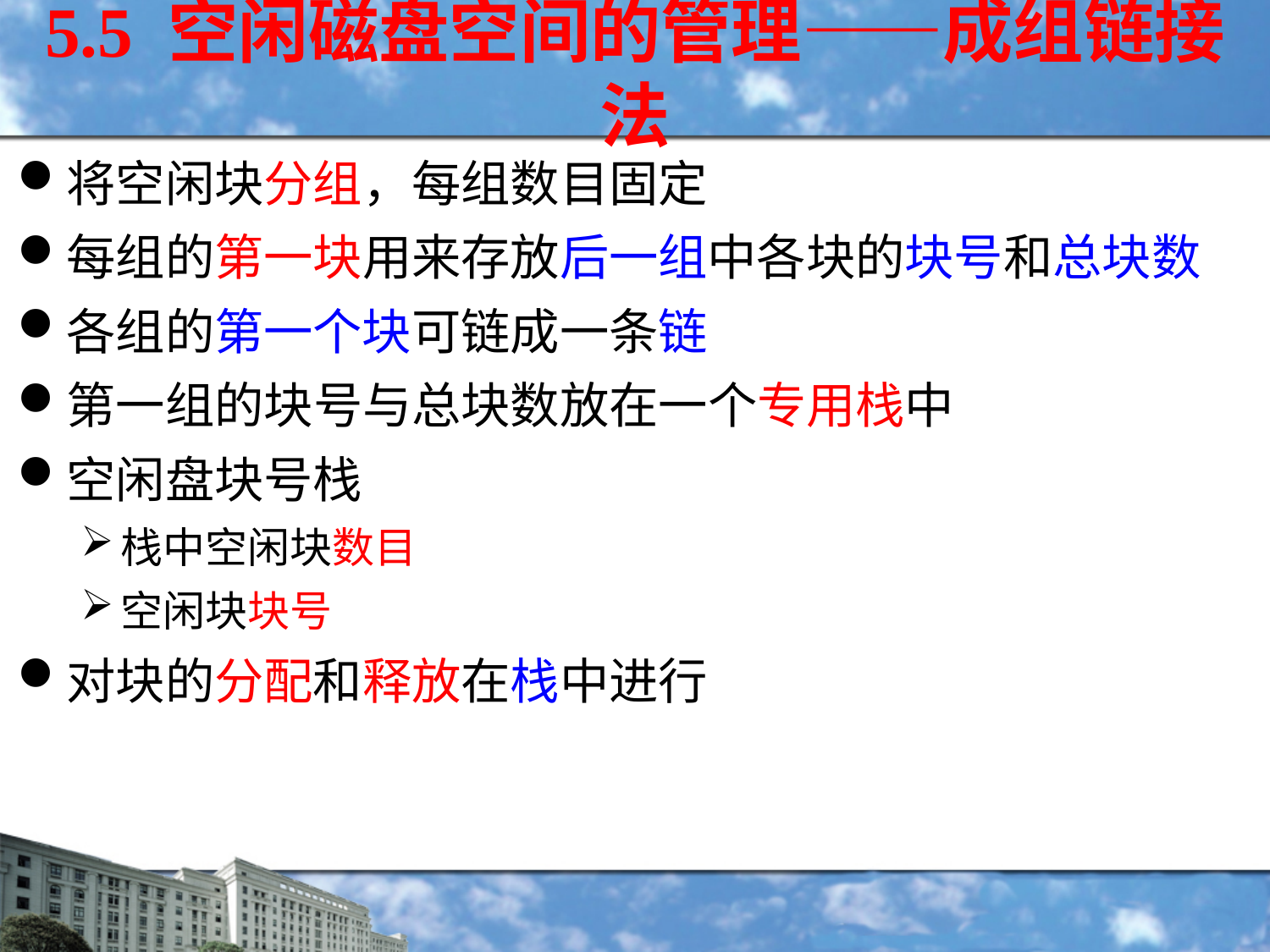

5.5 空闲磁盘空间的管理——成组链接法
将空闲块分组，每组数目固定
每组的第一块用来存放后一组中各块的块号和总块数
各组的第一个块可链成一条链
第一组的块号与总块数放在一个专用栈中
空闲盘块号栈
栈中空闲块数目
空闲块块号
对块的分配和释放在栈中进行